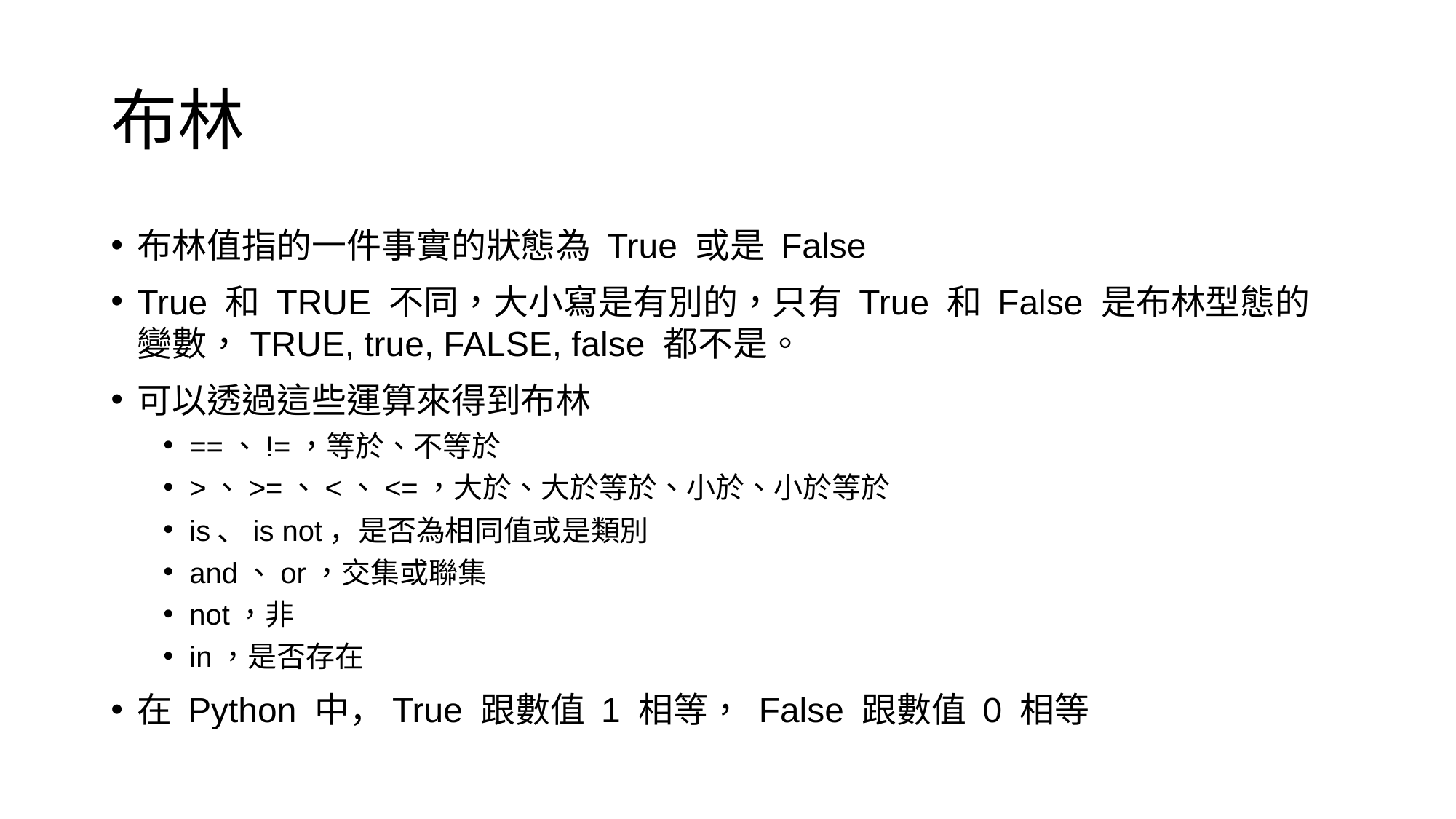

# 布林
布林值指的一件事實的狀態為 True 或是 False
True 和 TRUE 不同，大小寫是有別的，只有 True 和 False 是布林型態的變數，TRUE, true, FALSE, false 都不是。
可以透過這些運算來得到布林
==、!=，等於、不等於
>、>=、<、<=，大於、大於等於、小於、小於等於
is、is not，是否為相同值或是類別
and、or，交集或聯集
not，非
in，是否存在
在 Python 中，True 跟數值 1 相等， False 跟數值 0 相等